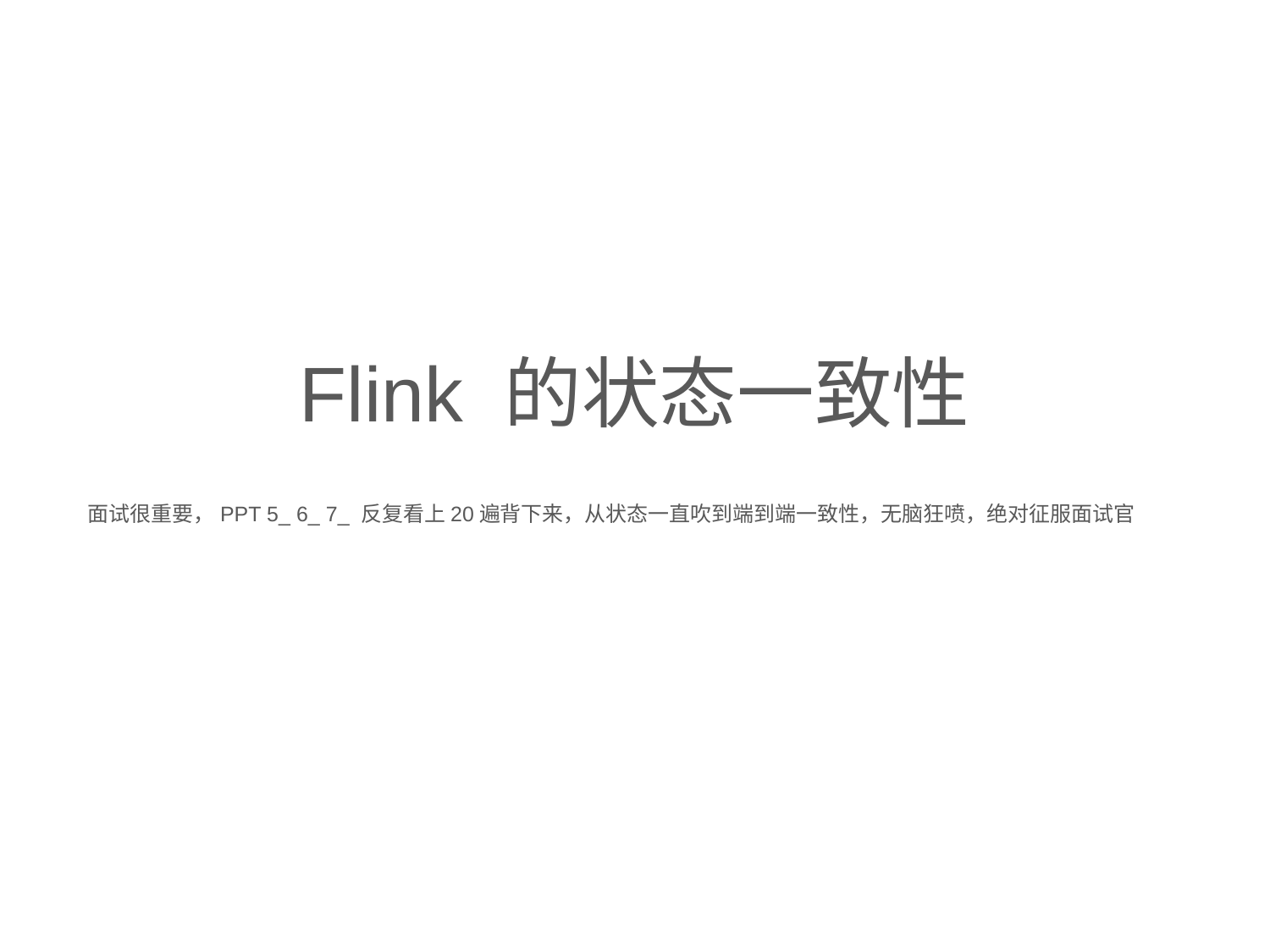

# Flink 的状态一致性
      面试很重要，PPT 5_ 6_ 7_ 反复看上20遍背下来，从状态一直吹到端到端一致性，无脑狂喷，绝对征服面试官